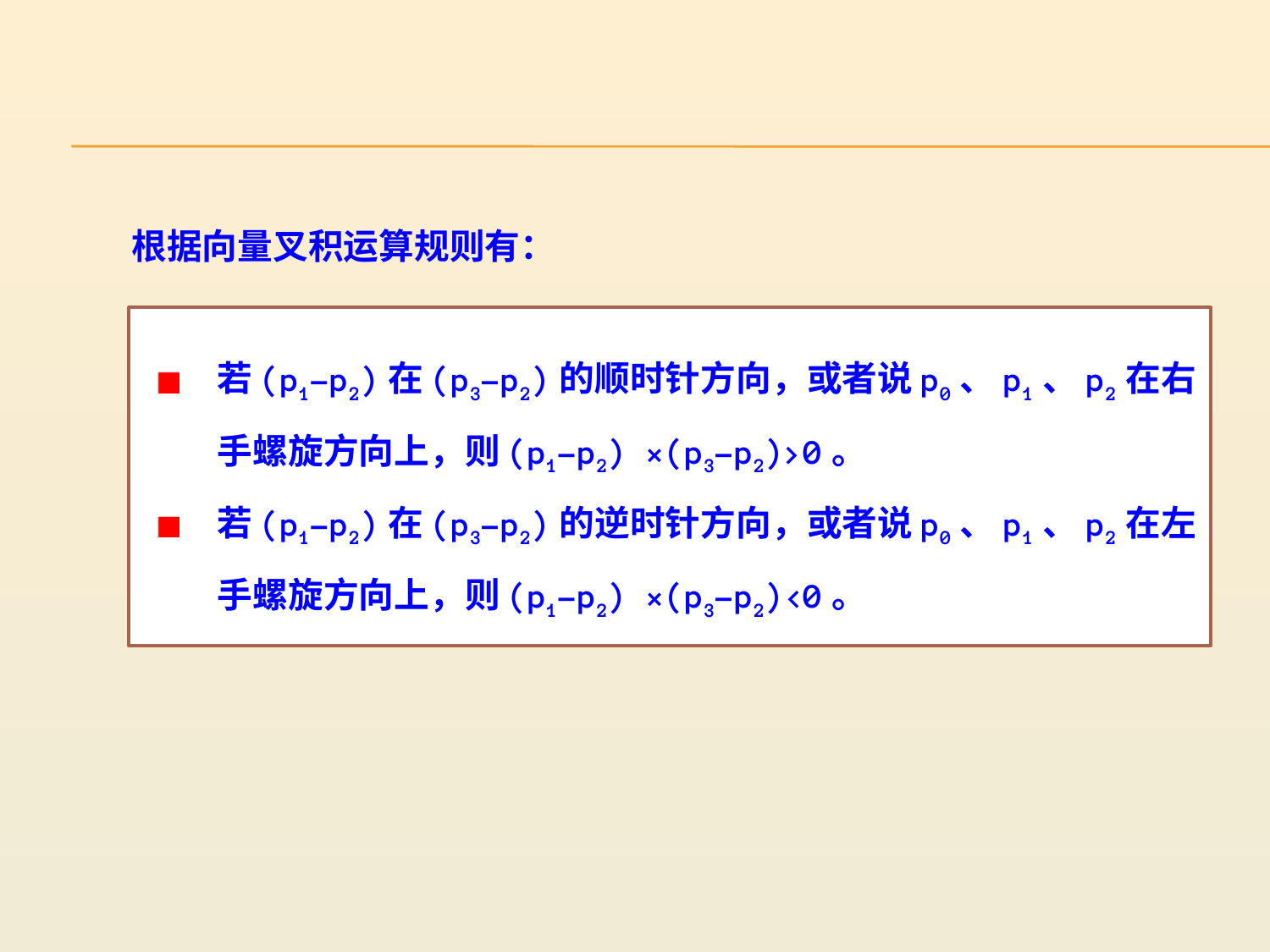

根据向量叉积运算规则有：
若(p1-p2)在(p3-p2)的顺时针方向，或者说p0、p1、p2在右手螺旋方向上，则(p1-p2) ×(p3-p2)>0。
若(p1-p2)在(p3-p2)的逆时针方向，或者说p0、p1、p2在左手螺旋方向上，则(p1-p2) ×(p3-p2)<0。